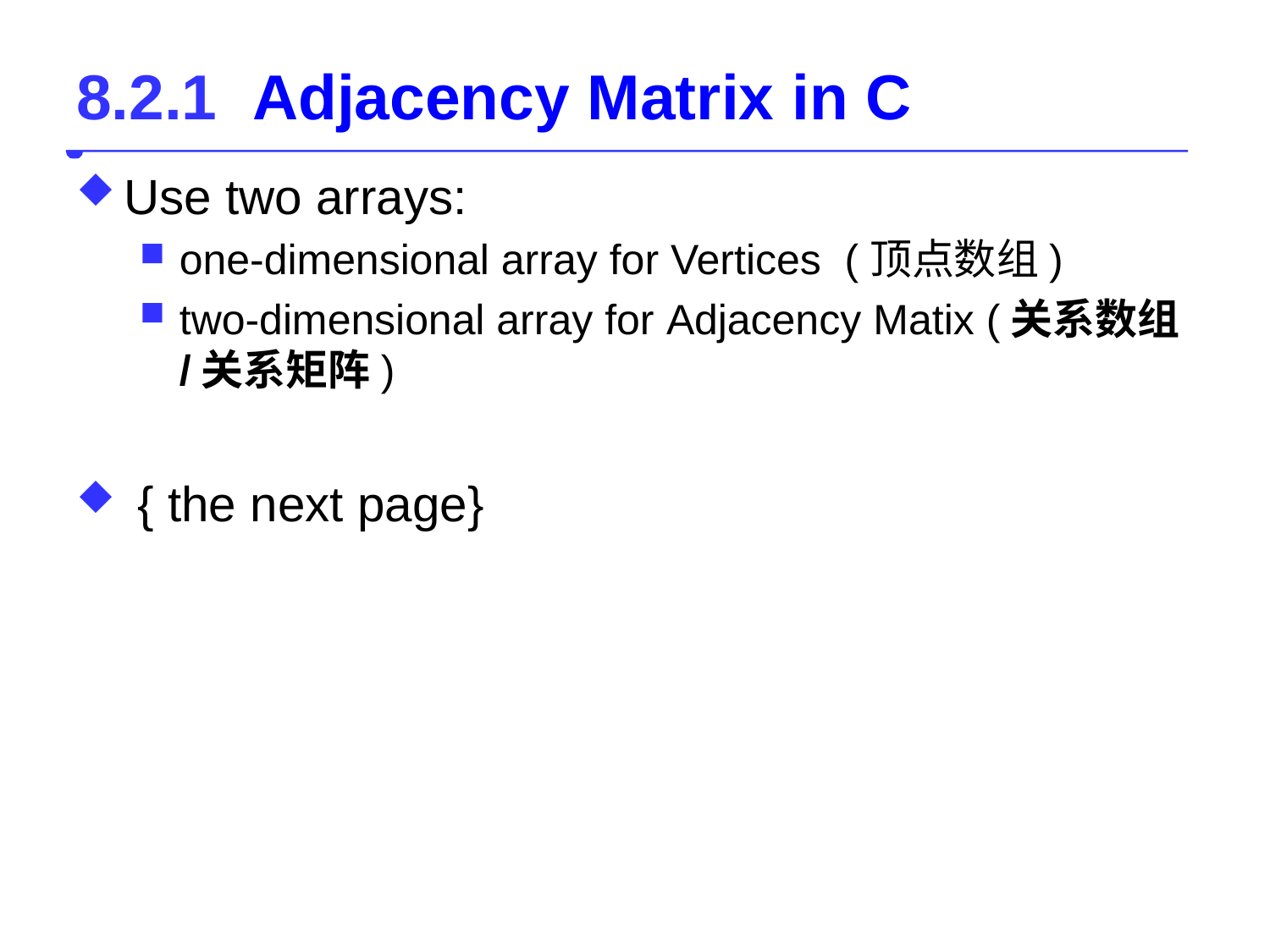

# 8.2.1  Adjacency Matrix in C
Use two arrays:
one-dimensional array for Vertices  (顶点数组)
two-dimensional array for Adjacency Matix (关系数组/关系矩阵)

 { the next page}